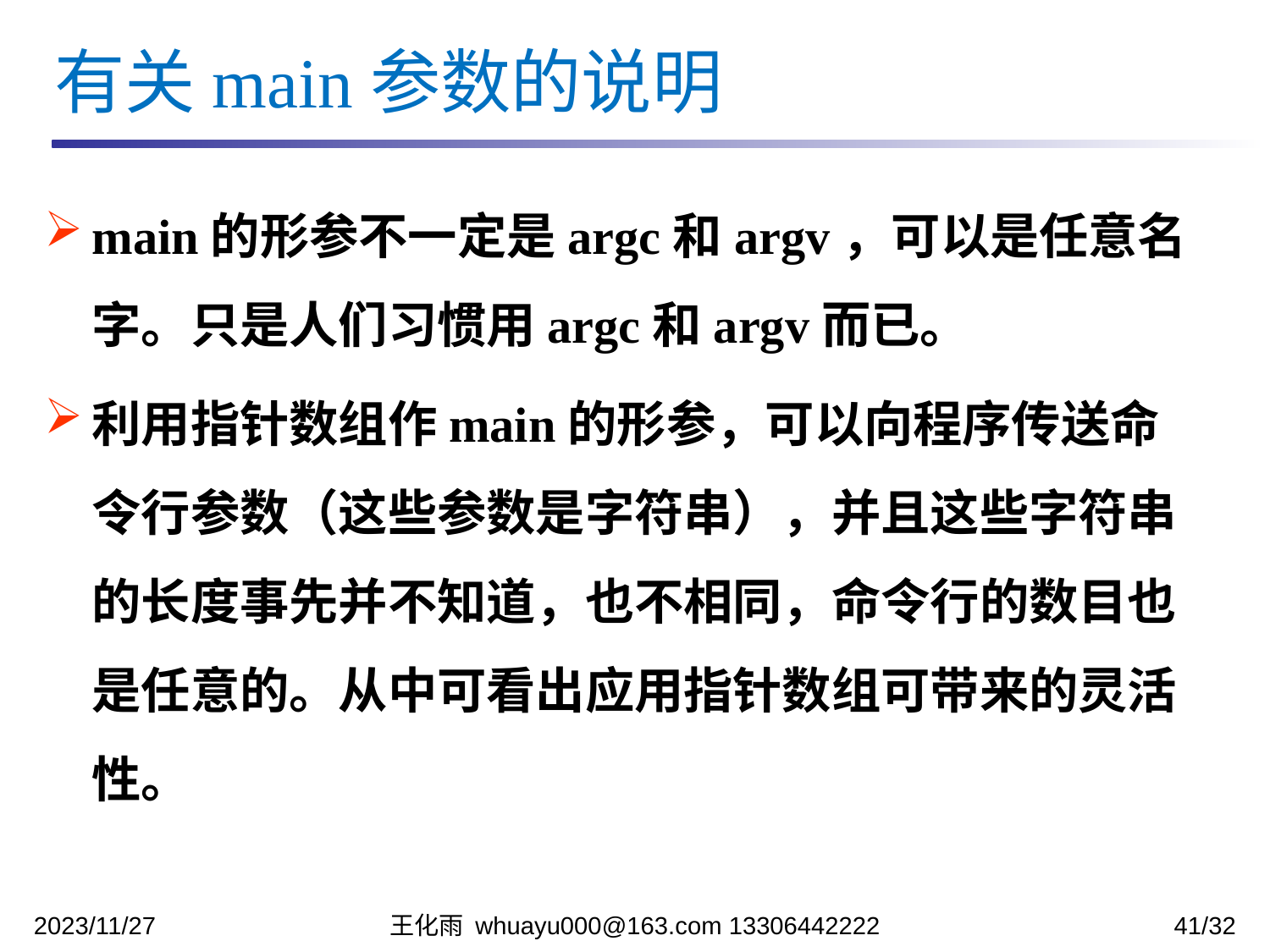

有关main参数的说明
main的形参不一定是argc和argv，可以是任意名字。只是人们习惯用argc和argv而已。
利用指针数组作main的形参，可以向程序传送命令行参数（这些参数是字符串），并且这些字符串的长度事先并不知道，也不相同，命令行的数目也是任意的。从中可看出应用指针数组可带来的灵活性。
2023/11/27
王化雨 whuayu000@163.com 13306442222
41/32